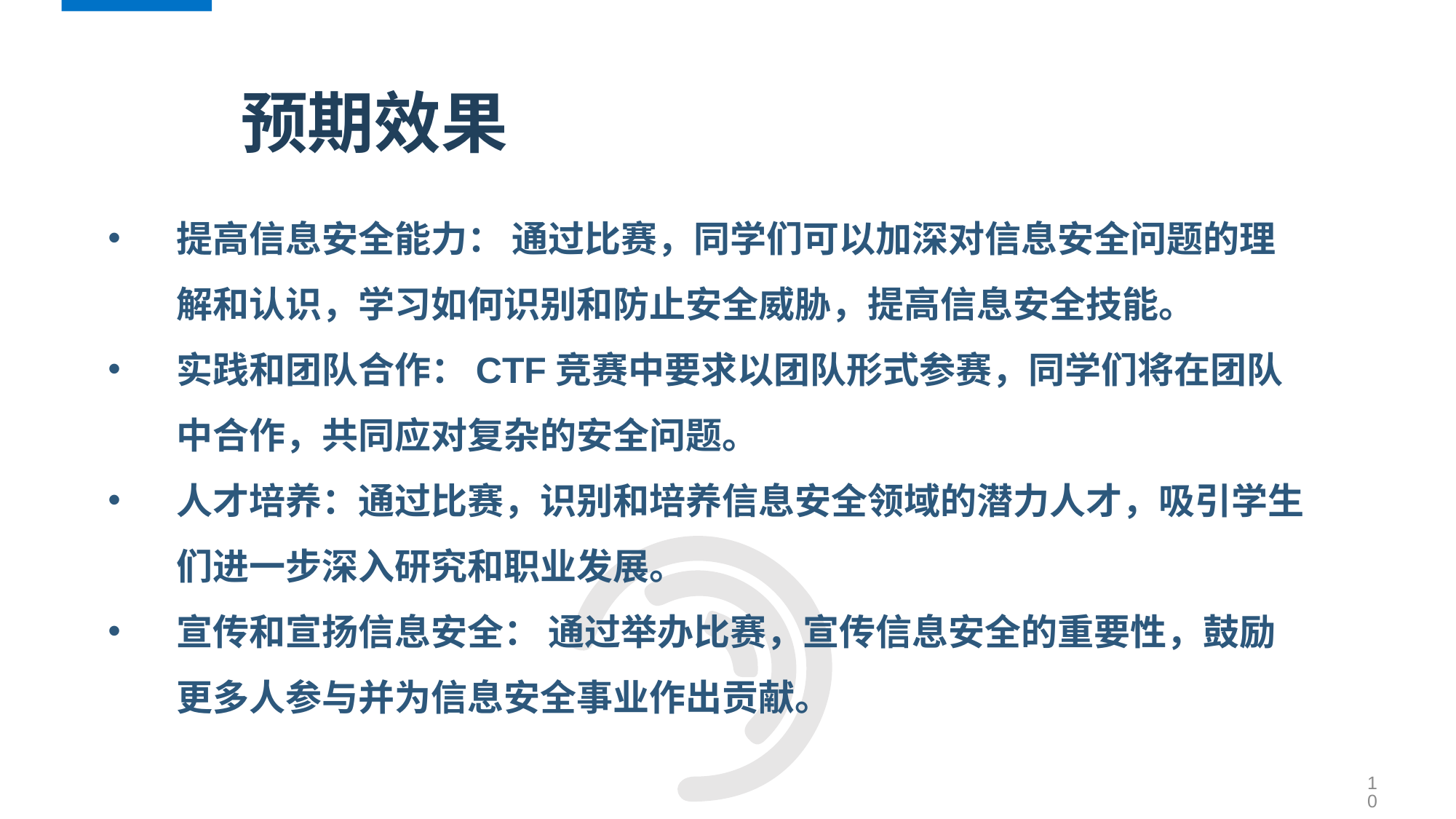

预期效果

提高信息安全能力： 通过比赛，同学们可以加深对信息安全问题的理解和认识，学习如何识别和防止安全威胁，提高信息安全技能。
实践和团队合作：CTF竞赛中要求以团队形式参赛，同学们将在团队中合作，共同应对复杂的安全问题。
人才培养：通过比赛，识别和培养信息安全领域的潜力人才，吸引学生们进一步深入研究和职业发展。
宣传和宣扬信息安全： 通过举办比赛，宣传信息安全的重要性，鼓励更多人参与并为信息安全事业作出贡献。

10